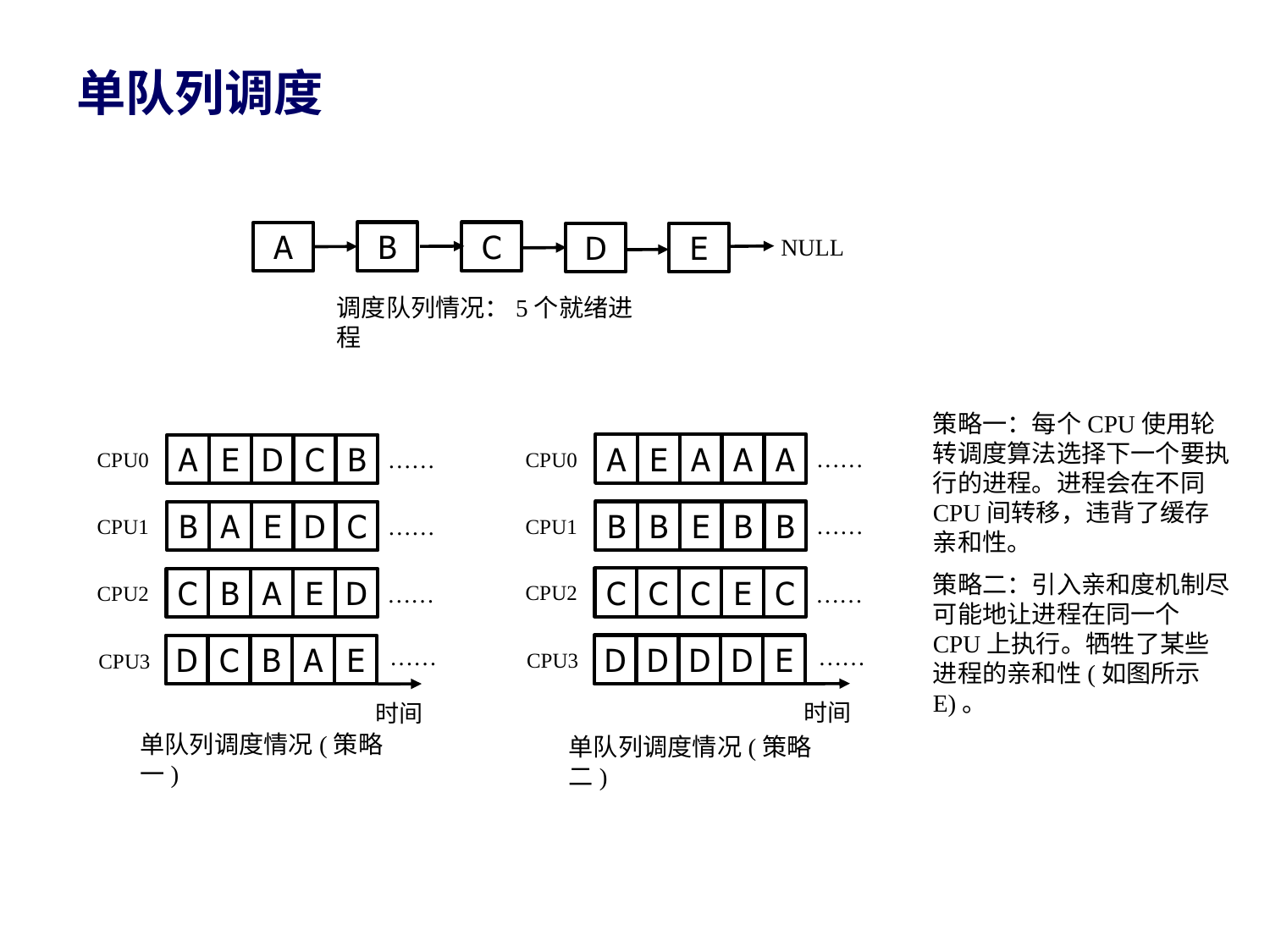

# 单队列调度
B
C
A
D
E
NULL
调度队列情况：5个就绪进程
策略一：每个CPU使用轮转调度算法选择下一个要执行的进程。进程会在不同CPU间转移，违背了缓存亲和性。
策略二：引入亲和度机制尽可能地让进程在同一个CPU上执行。牺牲了某些进程的亲和性(如图所示E)。
A
E
A
A
A
……
CPU0
B
B
E
B
B
……
CPU1
C
C
C
E
C
……
CPU2
D
D
D
D
E
……
CPU3
A
E
D
C
B
……
CPU0
B
A
E
D
C
……
CPU1
C
B
A
E
D
……
CPU2
D
C
B
A
E
……
CPU3
时间
时间
单队列调度情况(策略一)
单队列调度情况(策略二)